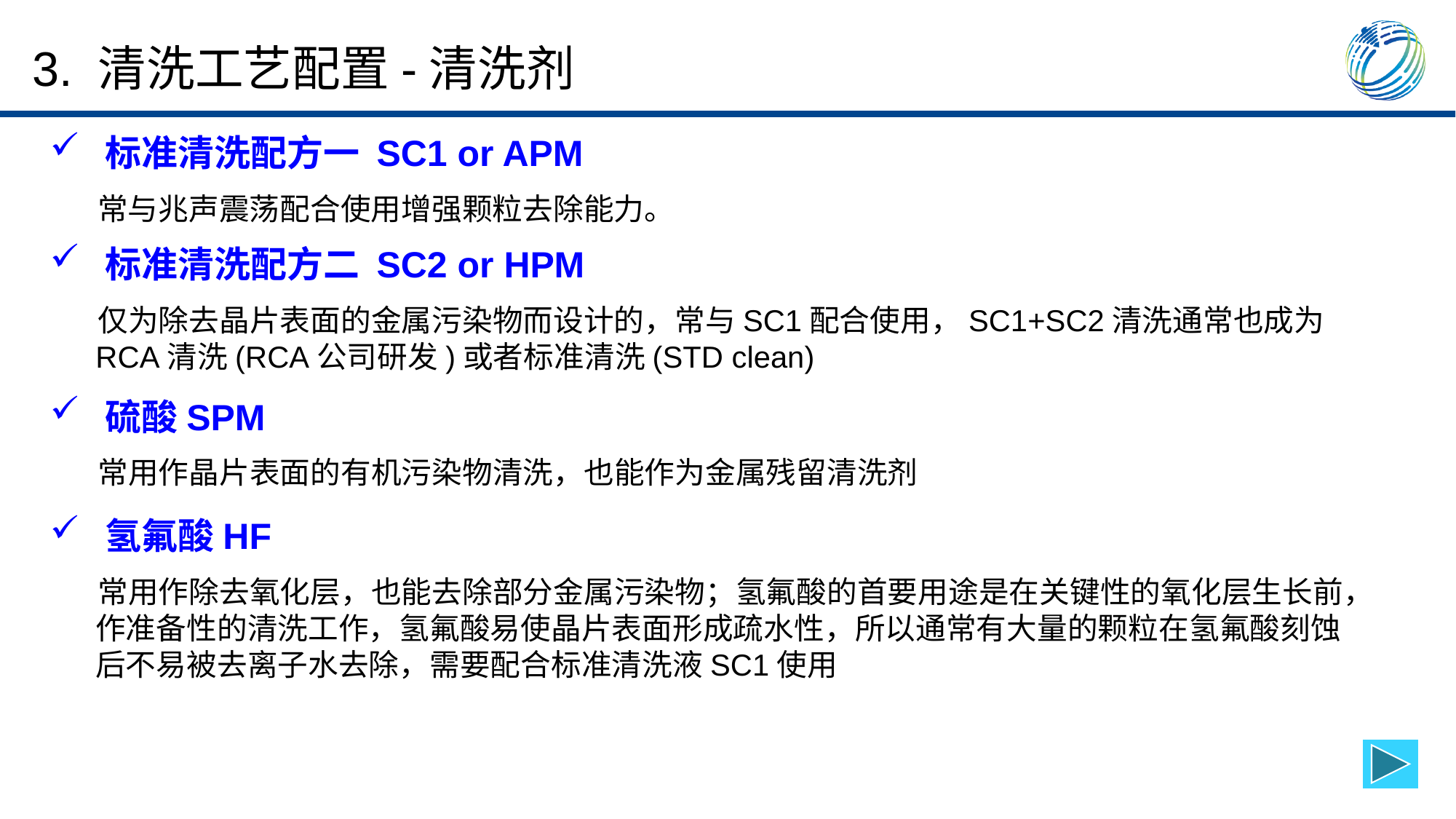

3. 清洗工艺配置-清洗剂
  标准清洗配方一 SC1 or APM
常与兆声震荡配合使用增强颗粒去除能力。
  标准清洗配方二 SC2 or HPM
仅为除去晶片表面的金属污染物而设计的，常与SC1配合使用，SC1+SC2清洗通常也成为RCA清洗(RCA公司研发)或者标准清洗(STD clean)

  硫酸SPM
常用作晶片表面的有机污染物清洗，也能作为金属残留清洗剂

  氢氟酸HF
常用作除去氧化层，也能去除部分金属污染物；氢氟酸的首要用途是在关键性的氧化层生长前，作准备性的清洗工作，氢氟酸易使晶片表面形成疏水性，所以通常有大量的颗粒在氢氟酸刻蚀后不易被去离子水去除，需要配合标准清洗液SC1使用